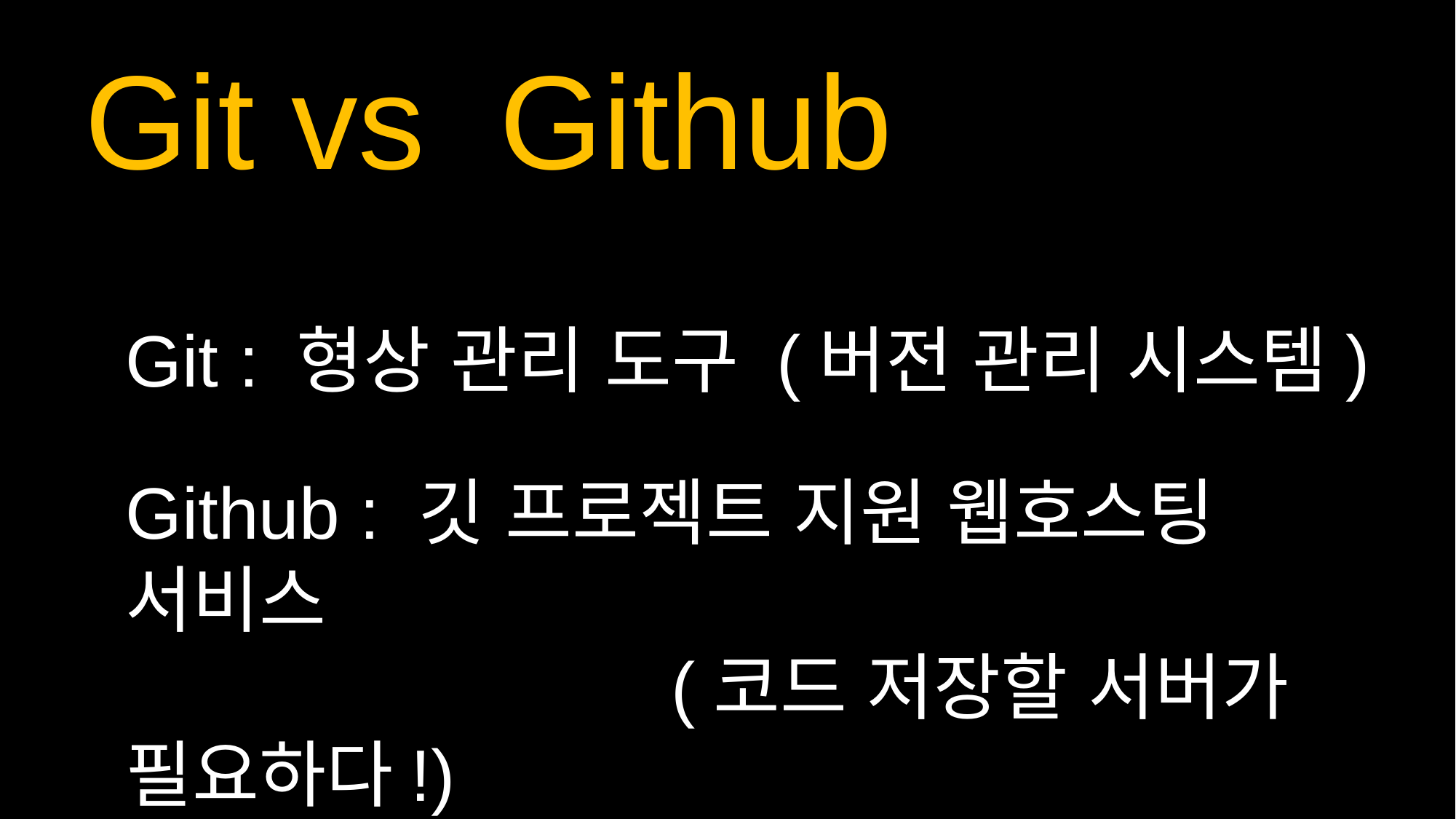

Git vs  Github
Git : 형상 관리 도구 (버전 관리 시스템)
Github : 깃 프로젝트 지원 웹호스팅 서비스
					(코드 저장할 서버가 필요하다!)